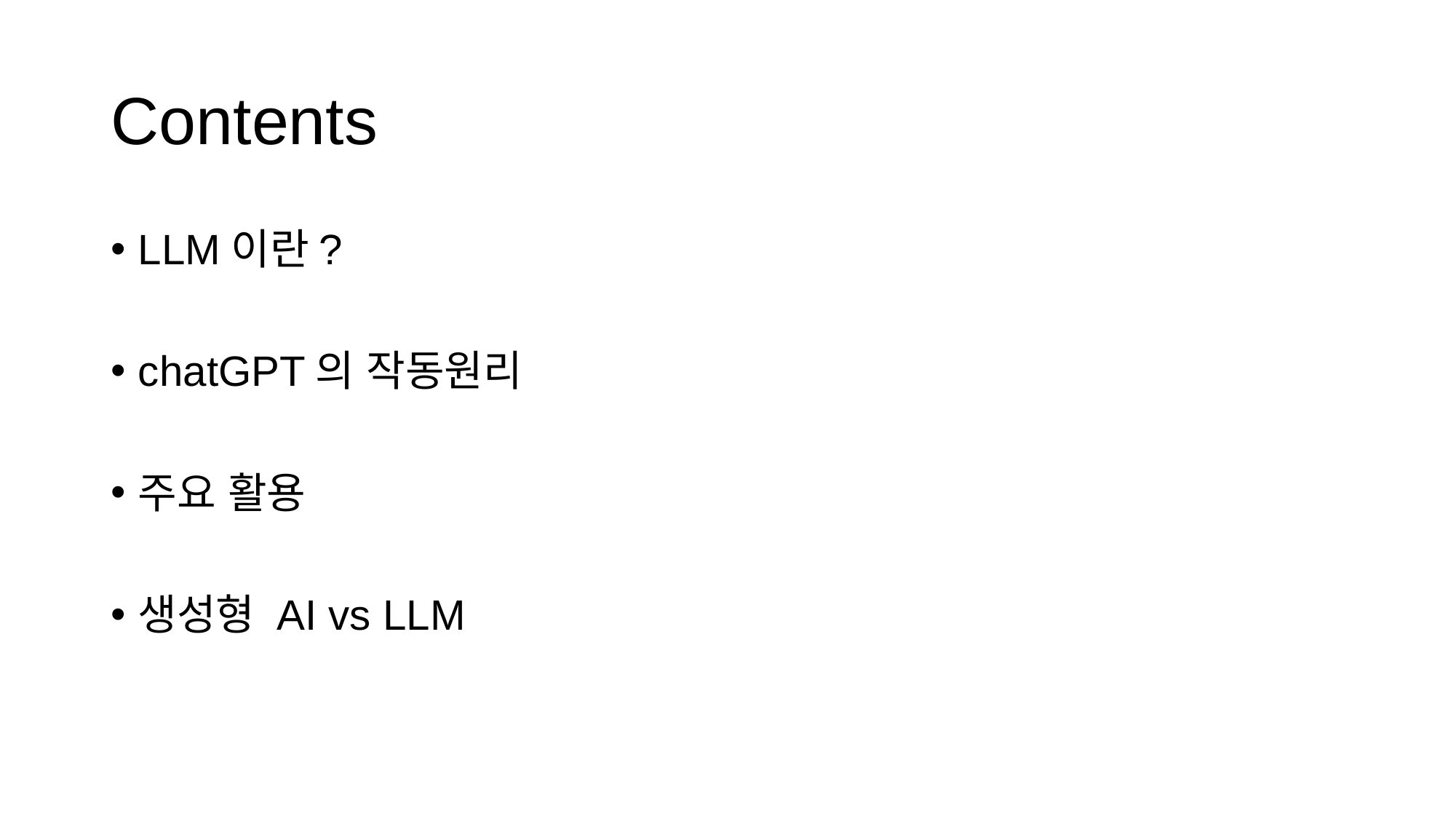

# Contents
LLM이란?

chatGPT의 작동원리

주요 활용

생성형 AI vs LLM